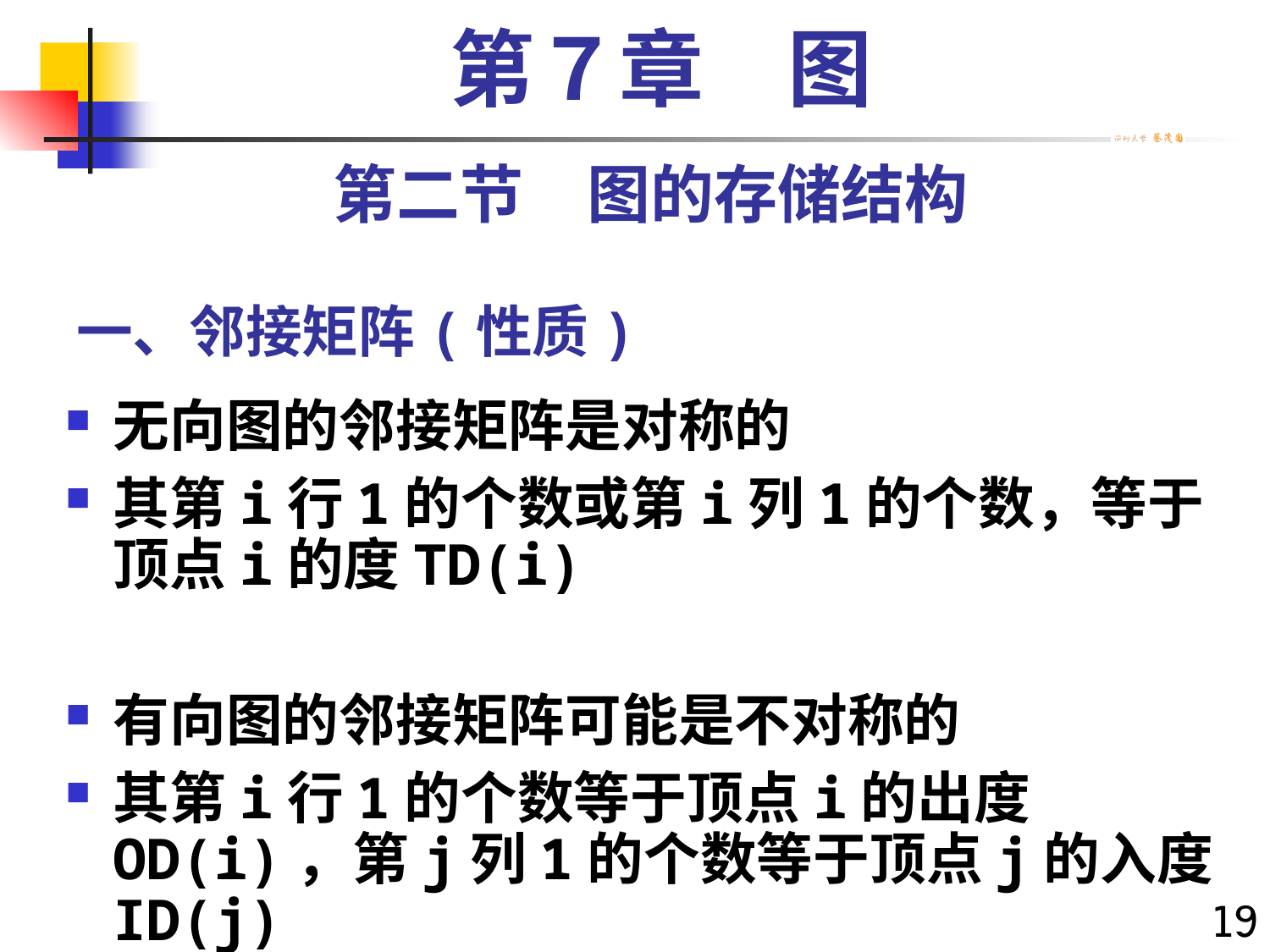

第７章　图
第二节　图的存储结构
# 一、邻接矩阵(性质)
无向图的邻接矩阵是对称的
其第i行1的个数或第i列1的个数，等于顶点i的度TD(i)

有向图的邻接矩阵可能是不对称的
其第i行1的个数等于顶点i的出度OD(i)，第j列1的个数等于顶点j的入度ID(j)
19